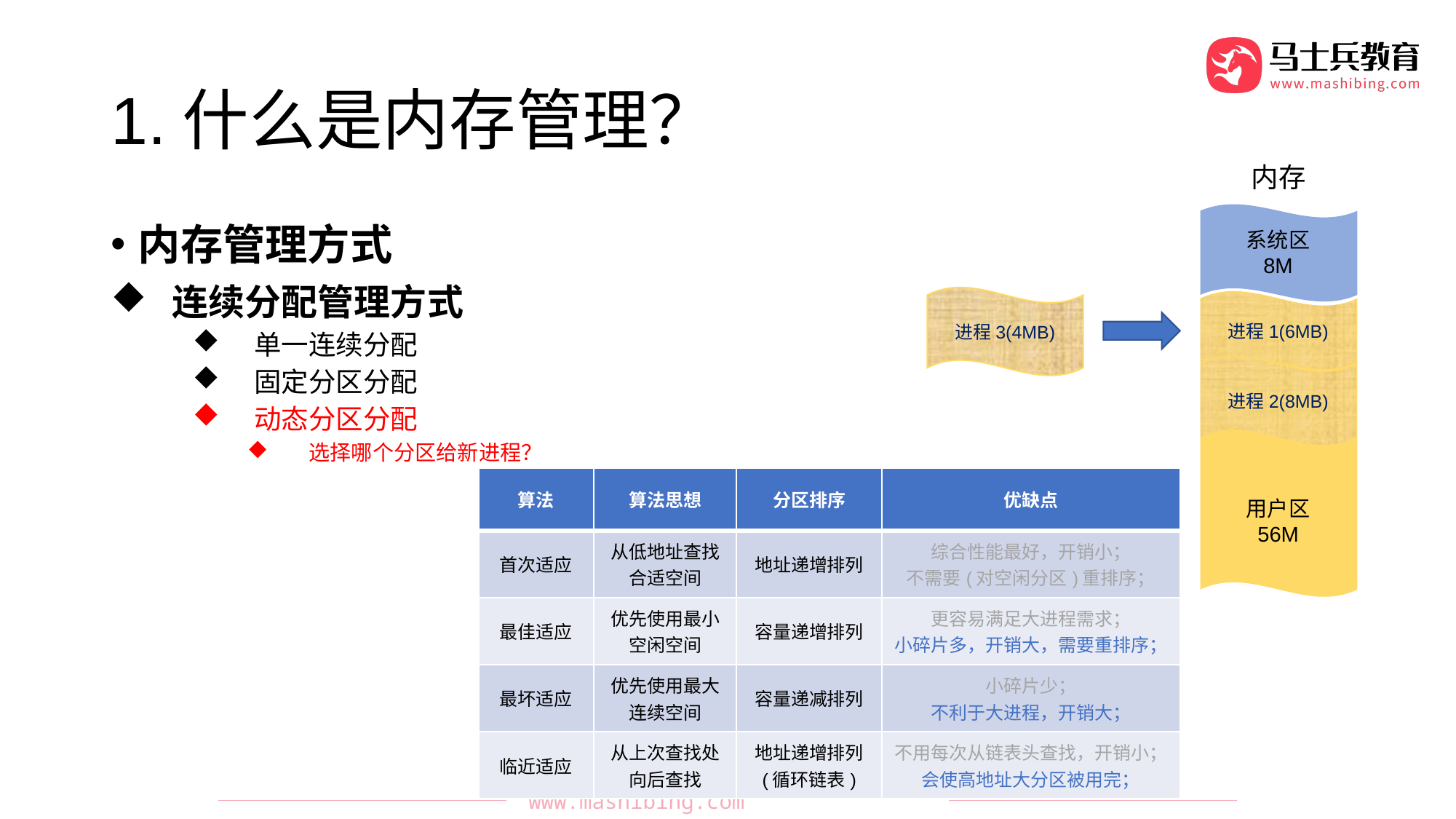

# 1.什么是内存管理？
内存

系统区
8M

用户区
56M
内存管理方式
连续分配管理方式
单一连续分配
固定分区分配
动态分区分配
选择哪个分区给新进程？

进程3(4MB)
进程1(6MB)

进程2(8MB)
| 算法 | 算法思想 | 分区排序 | 优缺点 |
| --- | --- | --- | --- |
| 首次适应 | 从低地址查找合适空间 | 地址递增排列 | 综合性能最好，开销小； 不需要(对空闲分区)重排序； |
| 最佳适应 | 优先使用最小空闲空间 | 容量递增排列 | 更容易满足大进程需求； 小碎片多，开销大，需要重排序； |
| 最坏适应 | 优先使用最大连续空间 | 容量递减排列 | 小碎片少； 不利于大进程，开销大； |
| 临近适应 | 从上次查找处向后查找 | 地址递增排列 (循环链表) | 不用每次从链表头查找，开销小； 会使高地址大分区被用完； |